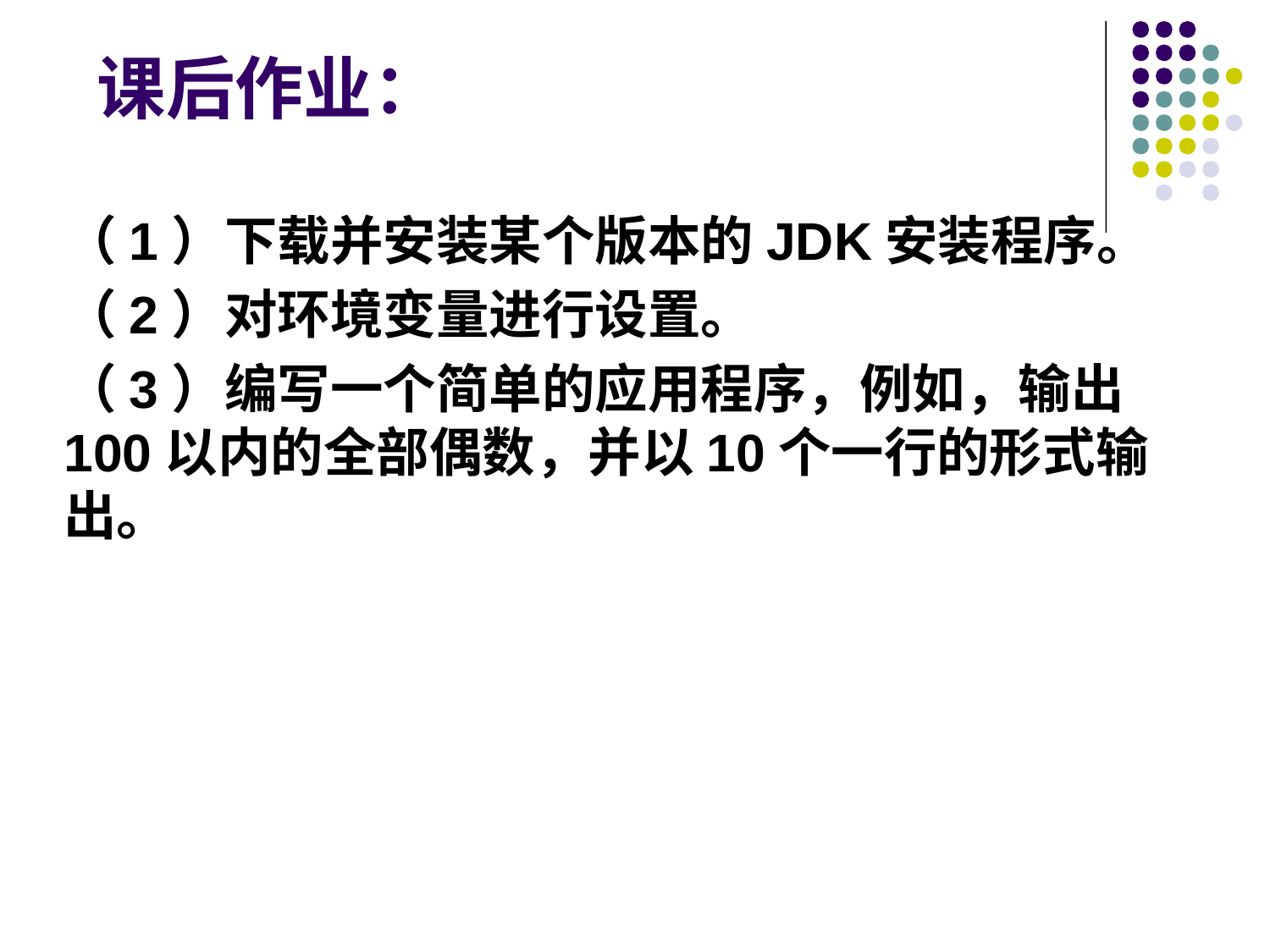

# 课后作业：
（1）下载并安装某个版本的JDK安装程序。
（2）对环境变量进行设置。
（3）编写一个简单的应用程序，例如，输出100以内的全部偶数，并以10个一行的形式输出。